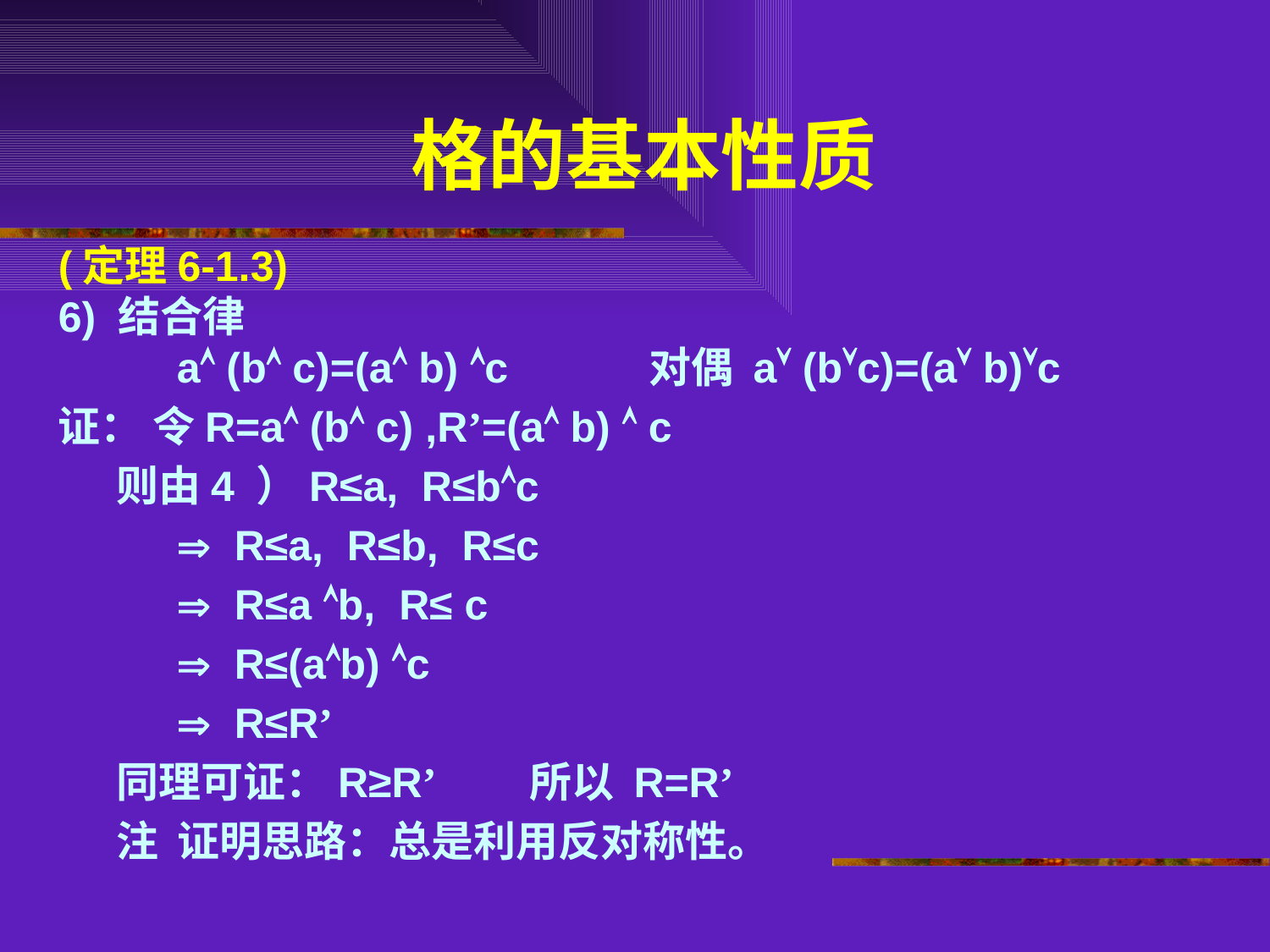

# 格的基本性质
(定理6-1.3)
6) 结合律
          a∧ (b∧ c)=(a∧ b) ∧c           对偶 a∨ (b∨c)=(a∨ b)∨c
证： 令R=a∧ (b∧ c) ,R’=(a∧ b) ∧ c
     则由4 ）R≤a,  R≤b∧c
          ⇒  R≤a,  R≤b,  R≤c
          ⇒  R≤a ∧b,  R≤ c
          ⇒  R≤(a∧b) ∧c
          ⇒  R≤R’
     同理可证：R≥R’       所以 R=R’
     注  证明思路：总是利用反对称性。